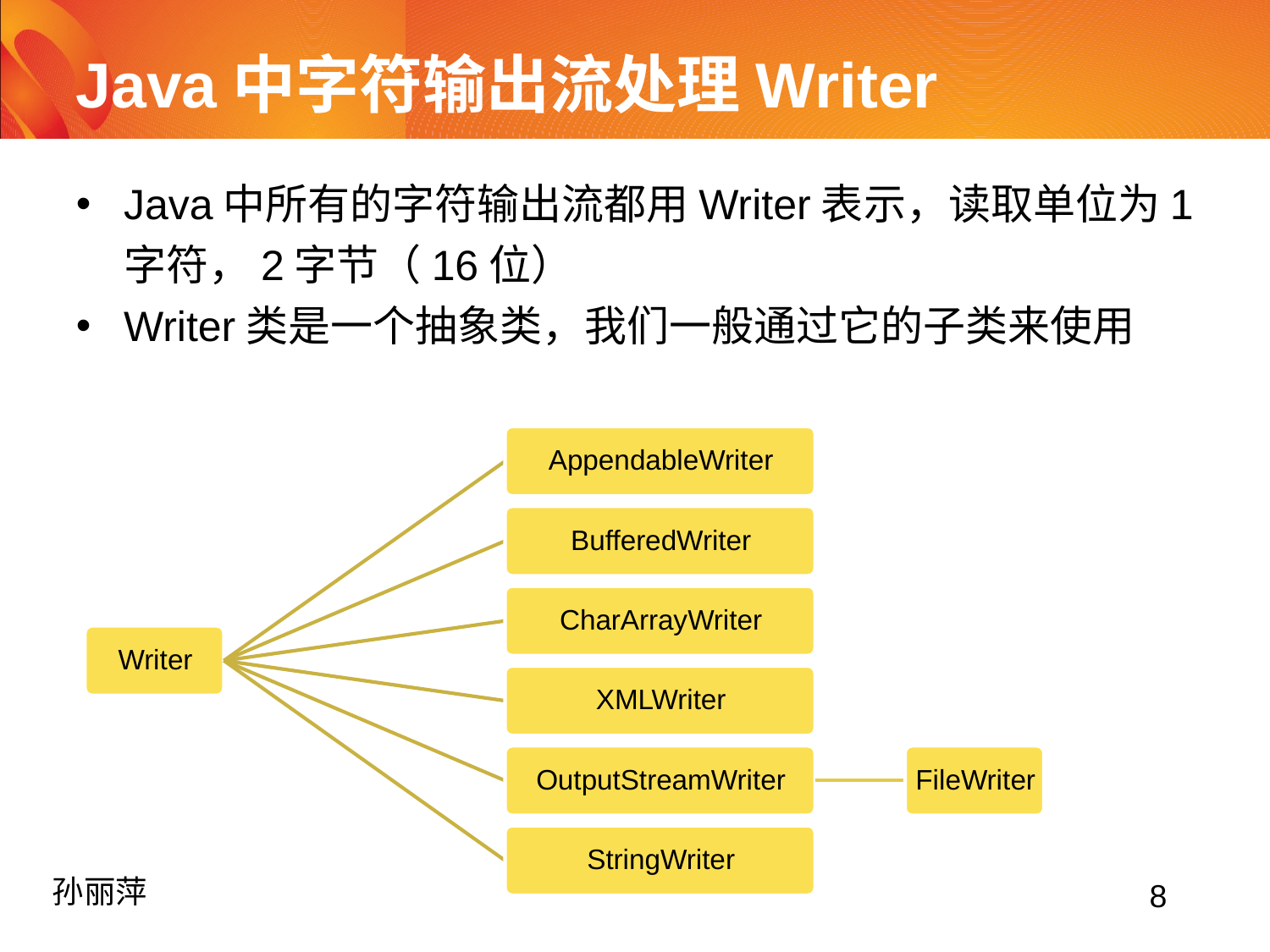

# Java中字符输出流处理Writer
Java中所有的字符输出流都用Writer表示，读取单位为1字符，2字节（16位）
Writer类是一个抽象类，我们一般通过它的子类来使用
Writer

AppendableWriter

BufferedWriter

CharArrayWriter

XMLWriter

OutputStreamWriter

FileWriter

StringWriter